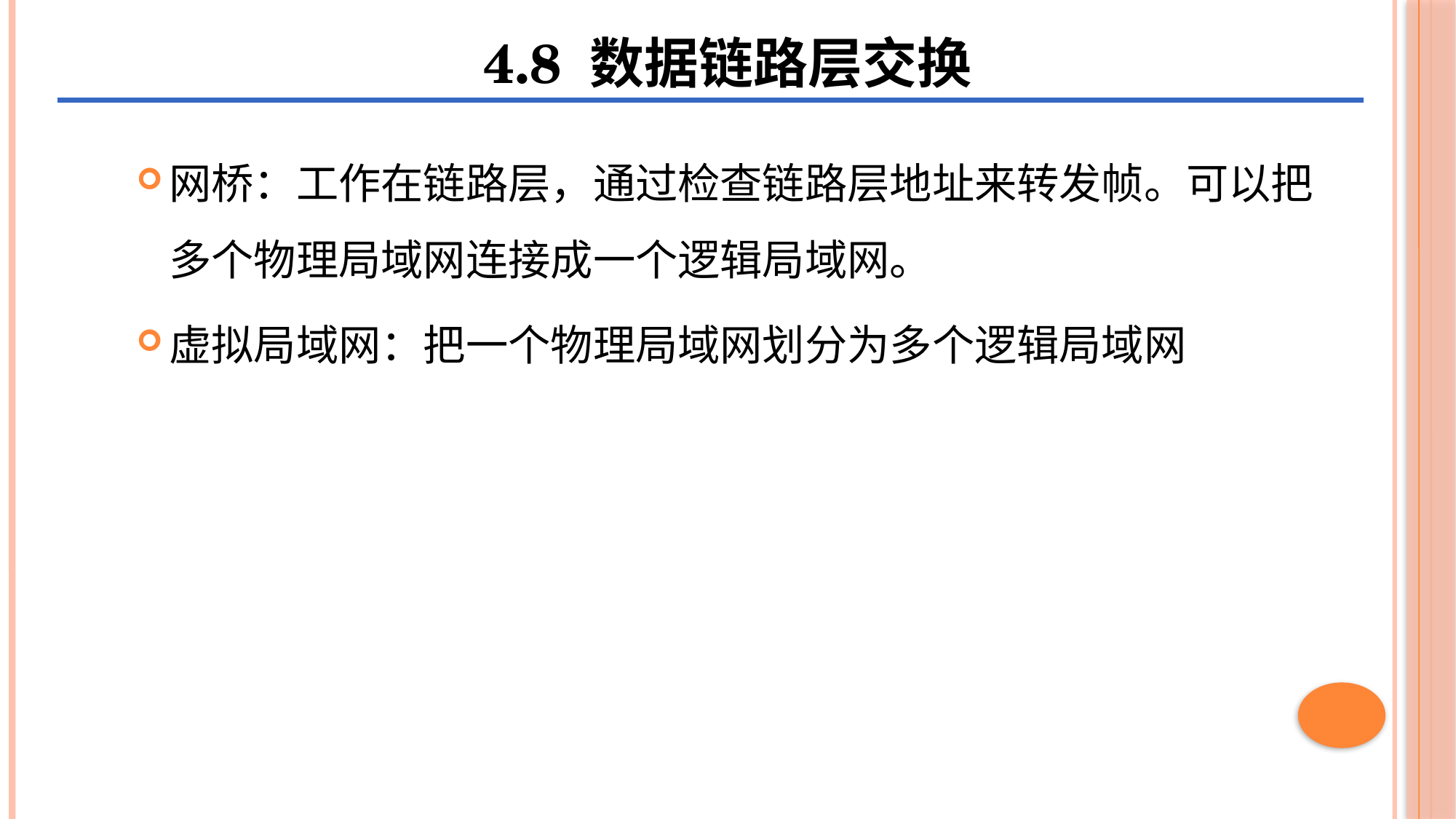

4.8 数据链路层交换
二、CSMA/CA协议
网桥：工作在链路层，通过检查链路层地址来转发帧。可以把多个物理局域网连接成一个逻辑局域网。
虚拟局域网：把一个物理局域网划分为多个逻辑局域网